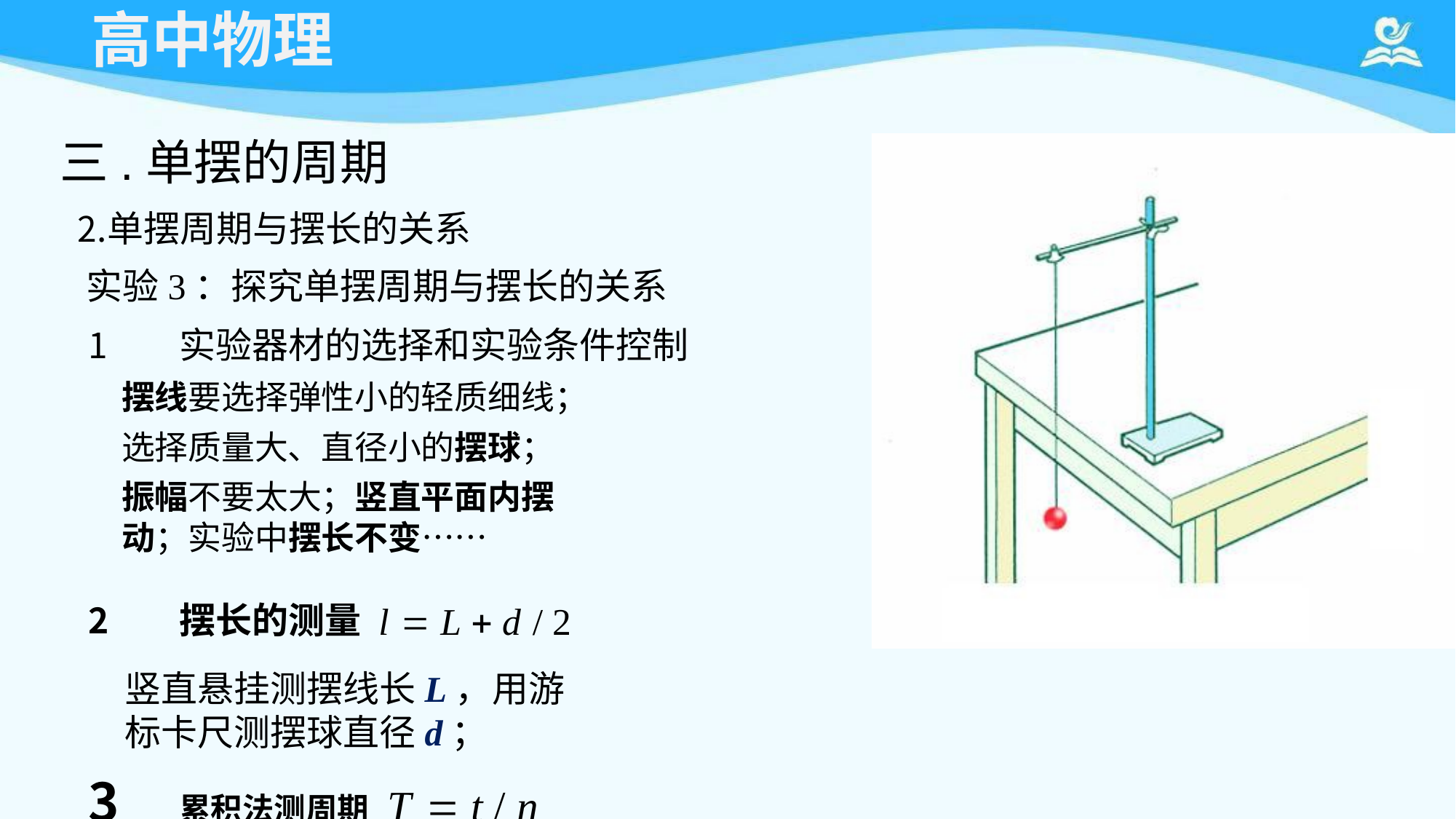

# 高中物理
三.单摆的周期
单摆周期与摆长的关系
实验3：探究单摆周期与摆长的关系
实验器材的选择和实验条件控制
摆线要选择弹性小的轻质细线； 选择质量大、直径小的摆球；
振幅不要太大；竖直平面内摆动；实验中摆长不变……
摆长的测量 l = L + d / 2
竖直悬挂测摆线长L，用游标卡尺测摆球直径d；
累积法测周期T = t / n
摆球通过平衡位置时开始（停止）计时